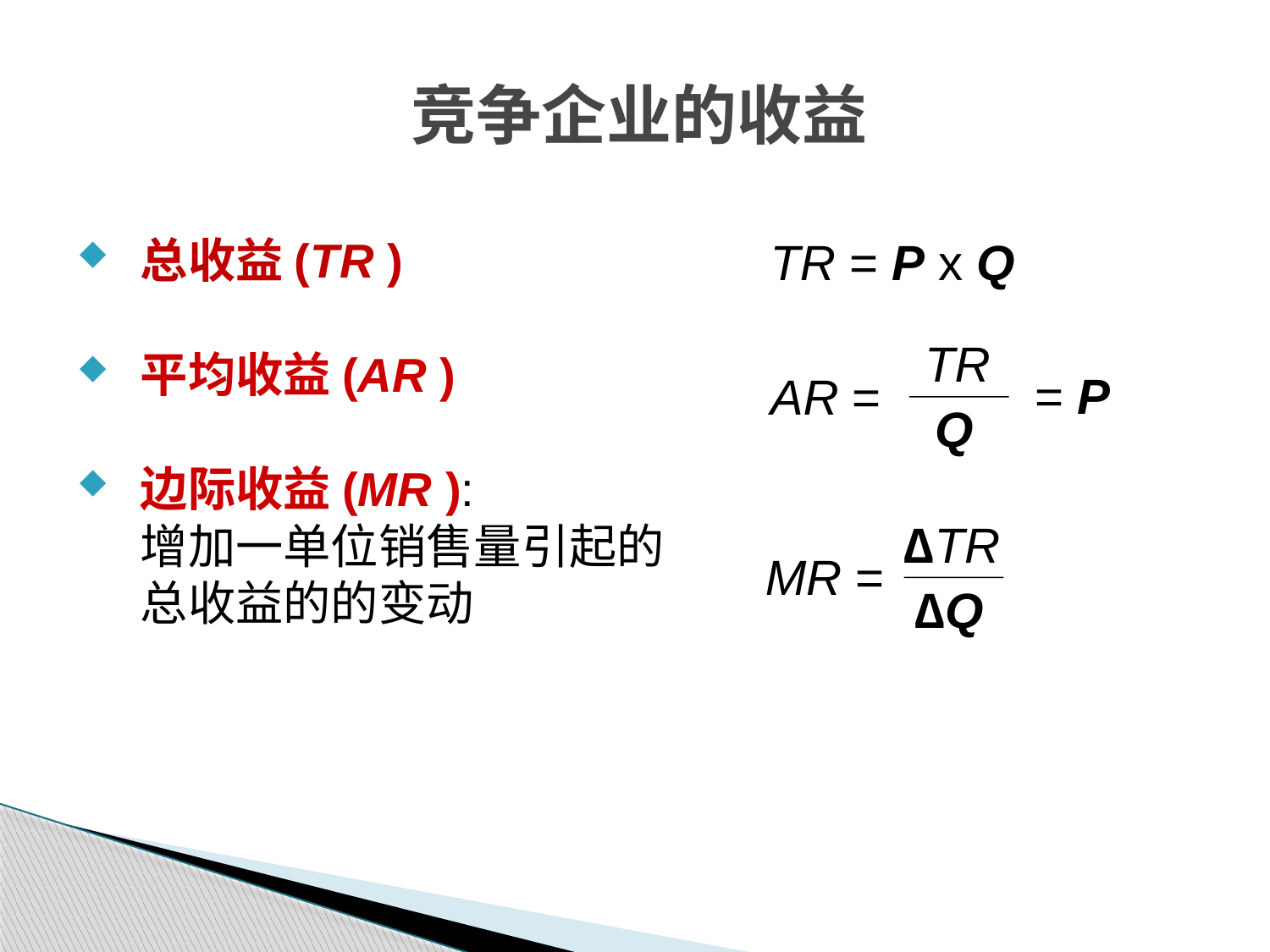

竞争企业的收益
总收益(TR )
平均收益(AR )
边际收益(MR ):
增加一单位销售量引起的总收益的的变动
TR = P x Q
TR
Q

= P
AR =
∆TR
∆Q

MR =